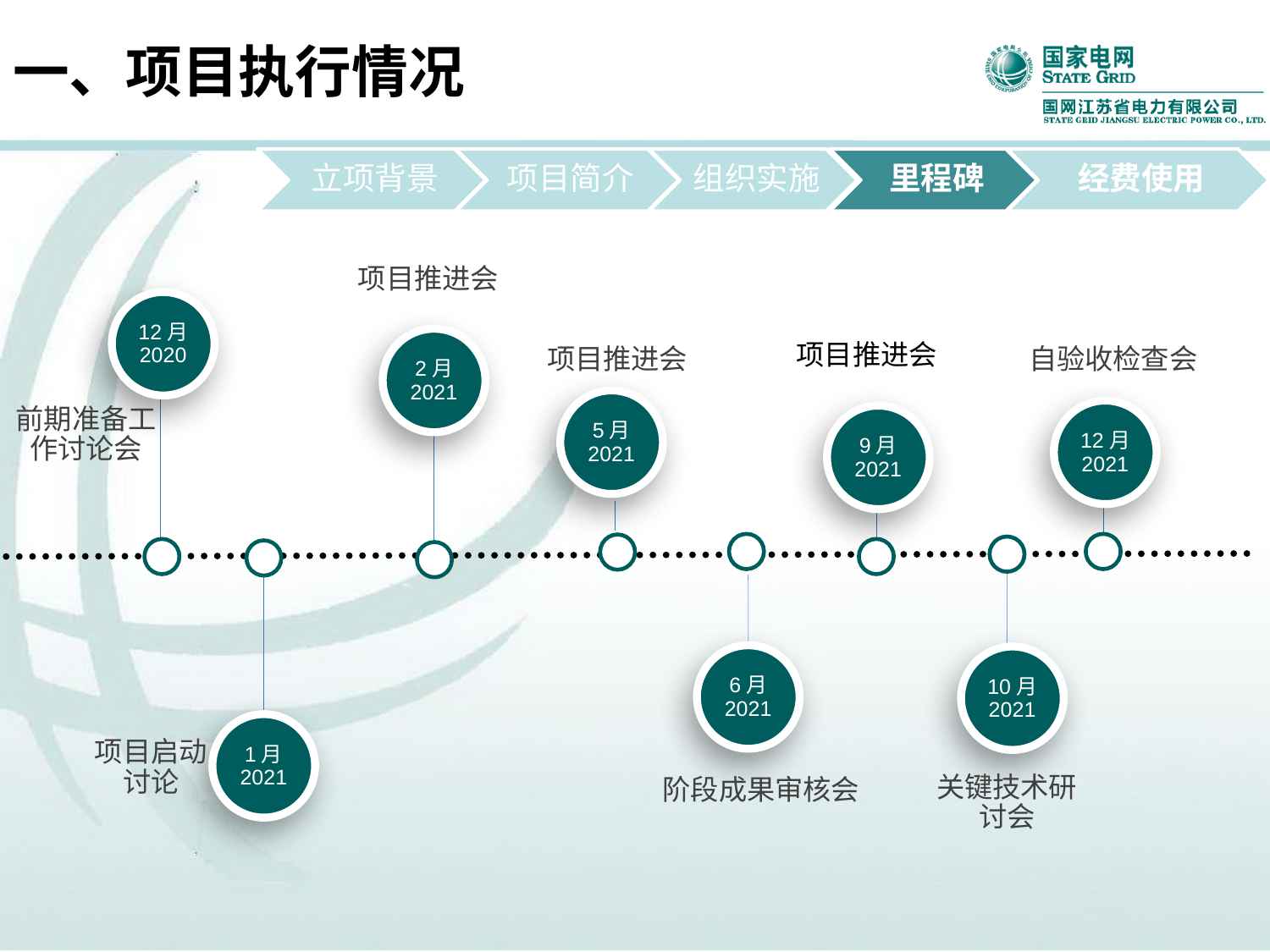

# 一、项目执行情况
立项背景
项目简介
组织实施
里程碑
经费使用
项目推进会
12月
2020
2月
2021
项目推进会
自验收检查会
项目推进会
5月
2021
前期准备工作讨论会
12月
2021
9月
2021

6月
2021
10月
2021
1月
2021
项目启动讨论
关键技术研讨会
阶段成果审核会
4